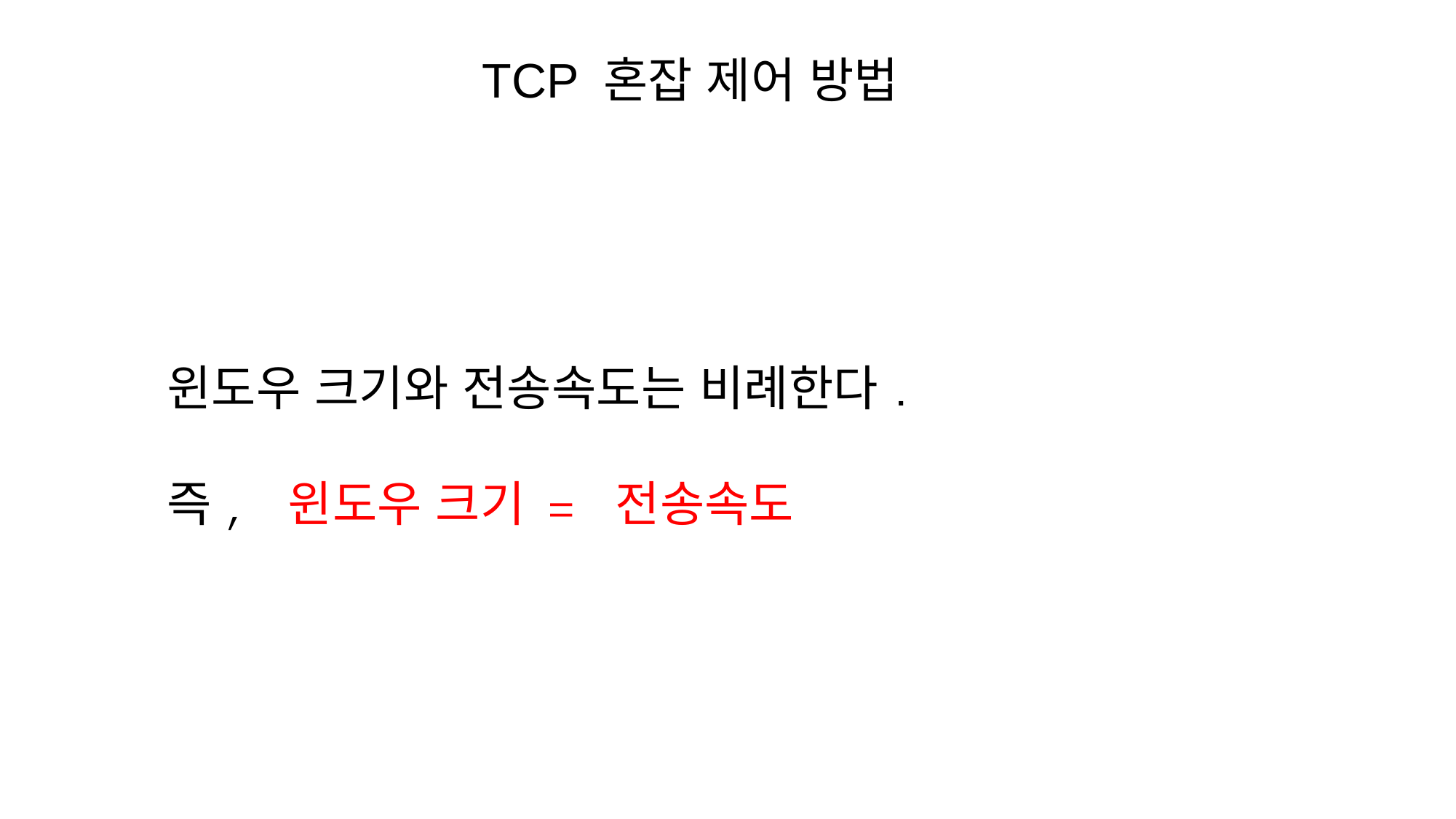

# TCP 혼잡 제어 방법
윈도우 크기와 전송속도는 비례한다.

즉, 윈도우 크기 = 전송속도